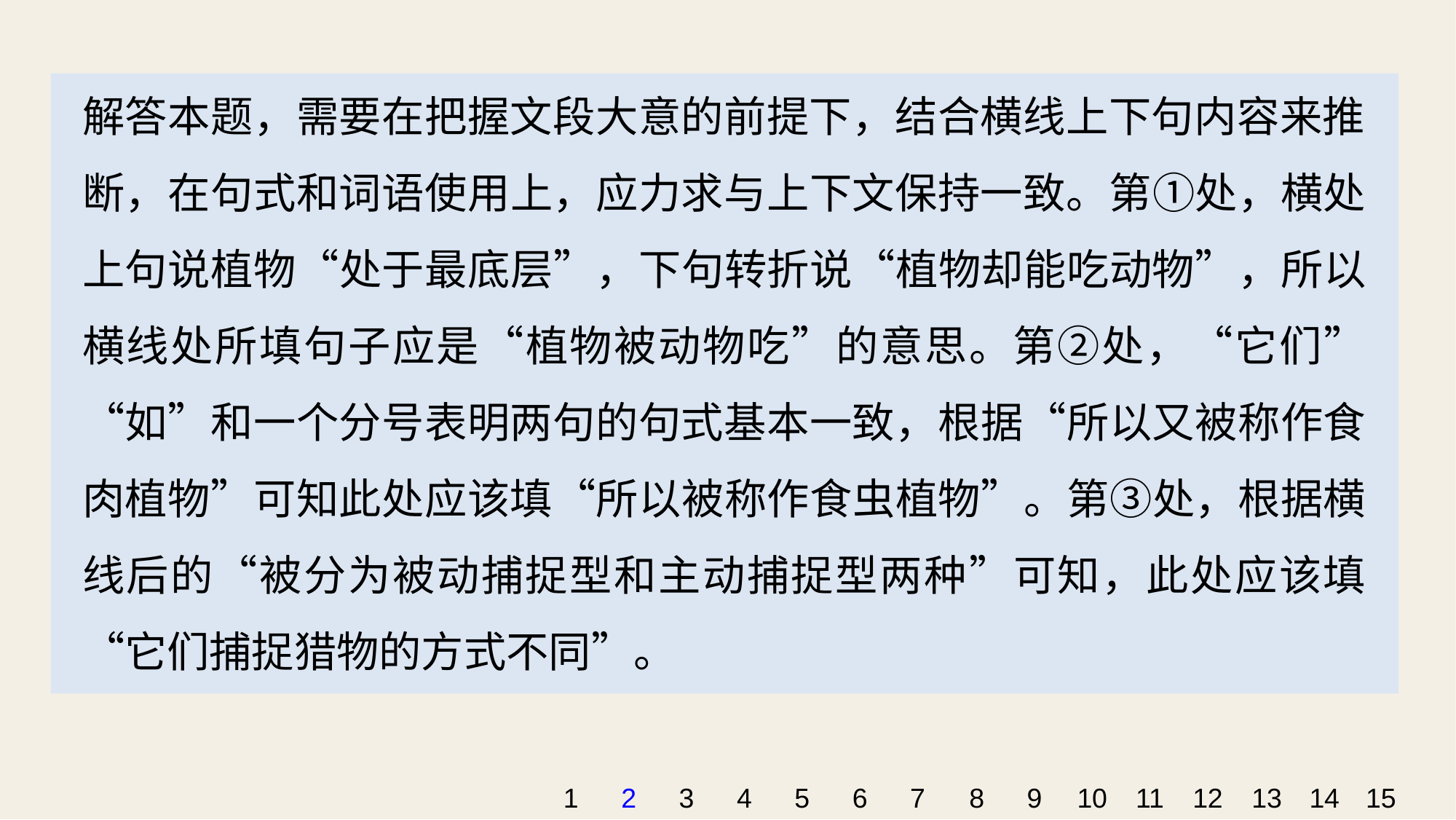

解答本题，需要在把握文段大意的前提下，结合横线上下句内容来推断，在句式和词语使用上，应力求与上下文保持一致。第①处，横处上句说植物“处于最底层”，下句转折说“植物却能吃动物”，所以横线处所填句子应是“植物被动物吃”的意思。第②处，“它们”“如”和一个分号表明两句的句式基本一致，根据“所以又被称作食肉植物”可知此处应该填“所以被称作食虫植物”。第③处，根据横线后的“被分为被动捕捉型和主动捕捉型两种”可知，此处应该填“它们捕捉猎物的方式不同”。

1
2
3
4
5
6
7
8
9
10
11
12
13
14
15